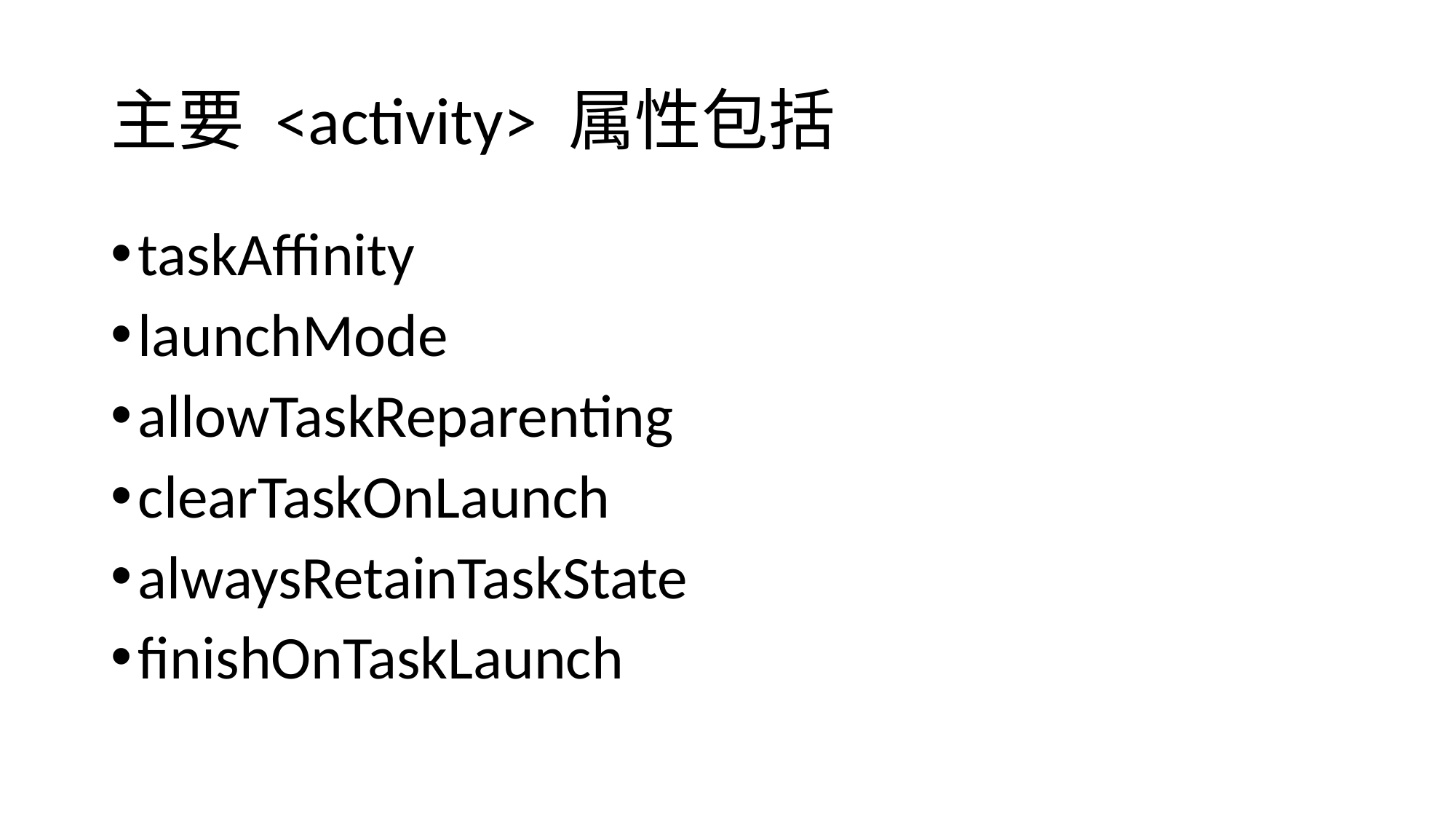

# 主要 <activity> 属性包括
taskAffinity
launchMode
allowTaskReparenting
clearTaskOnLaunch
alwaysRetainTaskState
finishOnTaskLaunch